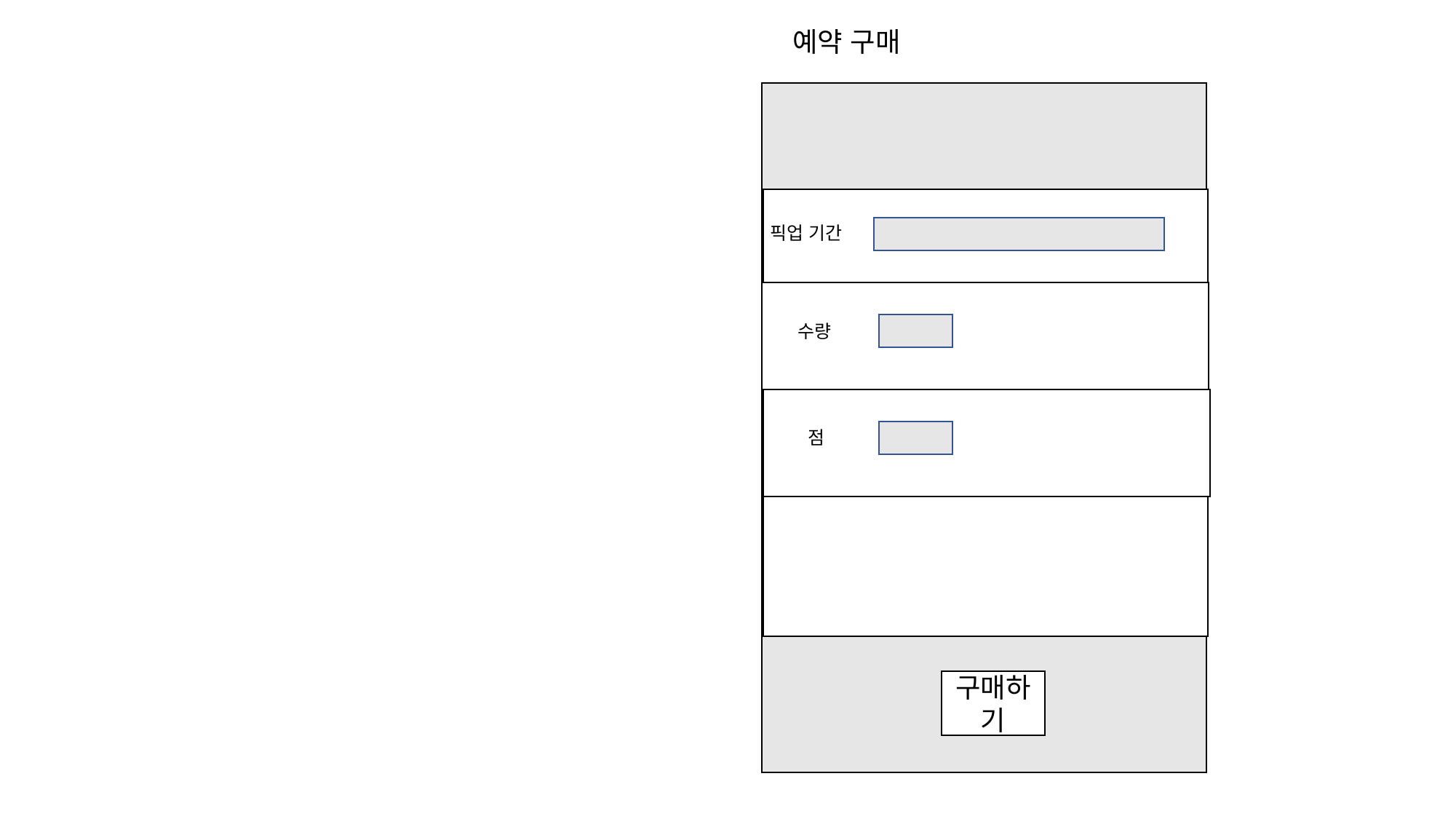

예약 구매

픽업 기간

수량

점

구매하기